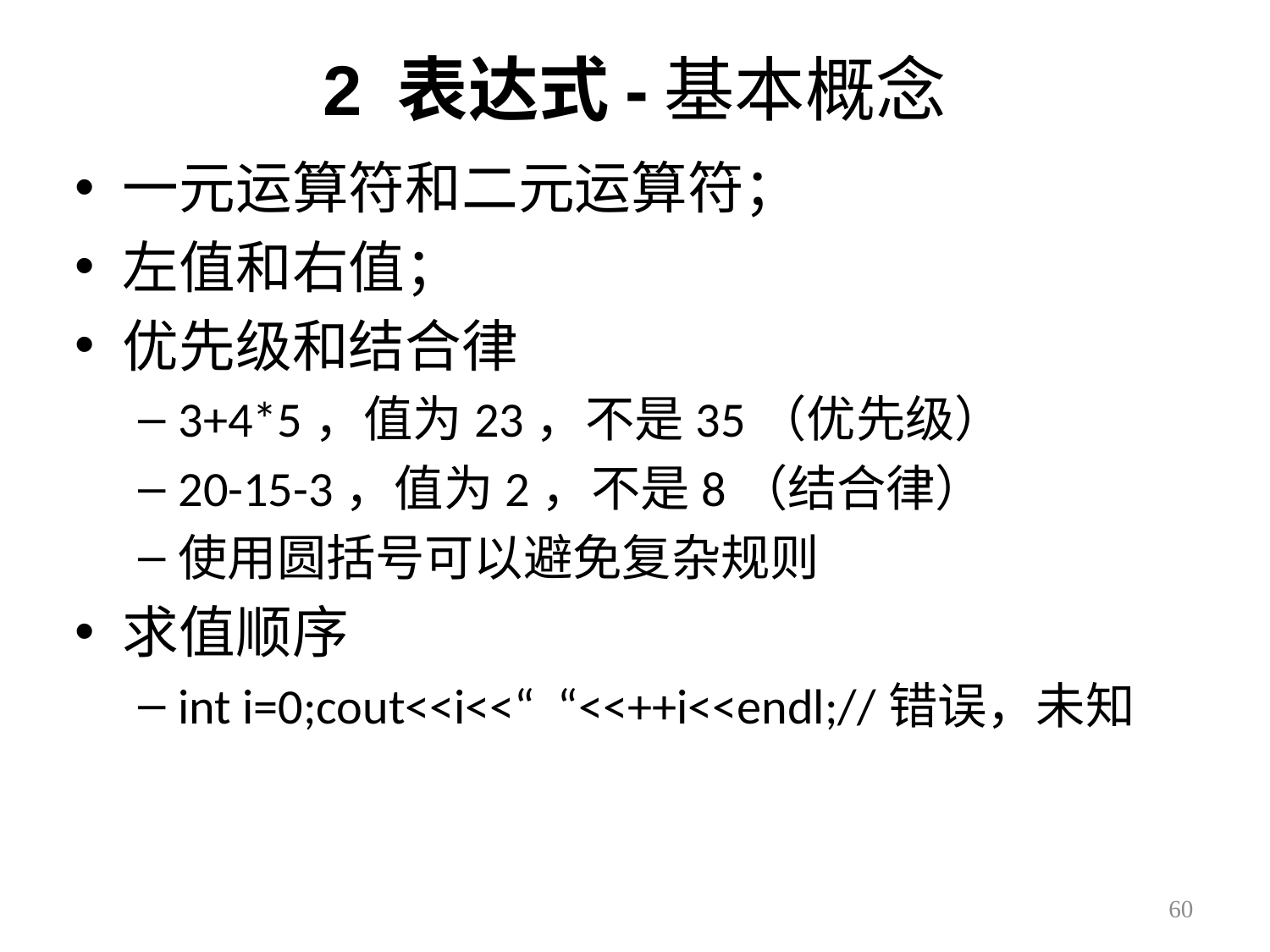

# 2 表达式-基本概念
一元运算符和二元运算符；
左值和右值；
优先级和结合律
3+4*5，值为23，不是35（优先级）
20-15-3，值为2，不是8（结合律）
使用圆括号可以避免复杂规则
求值顺序
int i=0;cout<<i<<“  “<<++i<<endl;//错误，未知
60